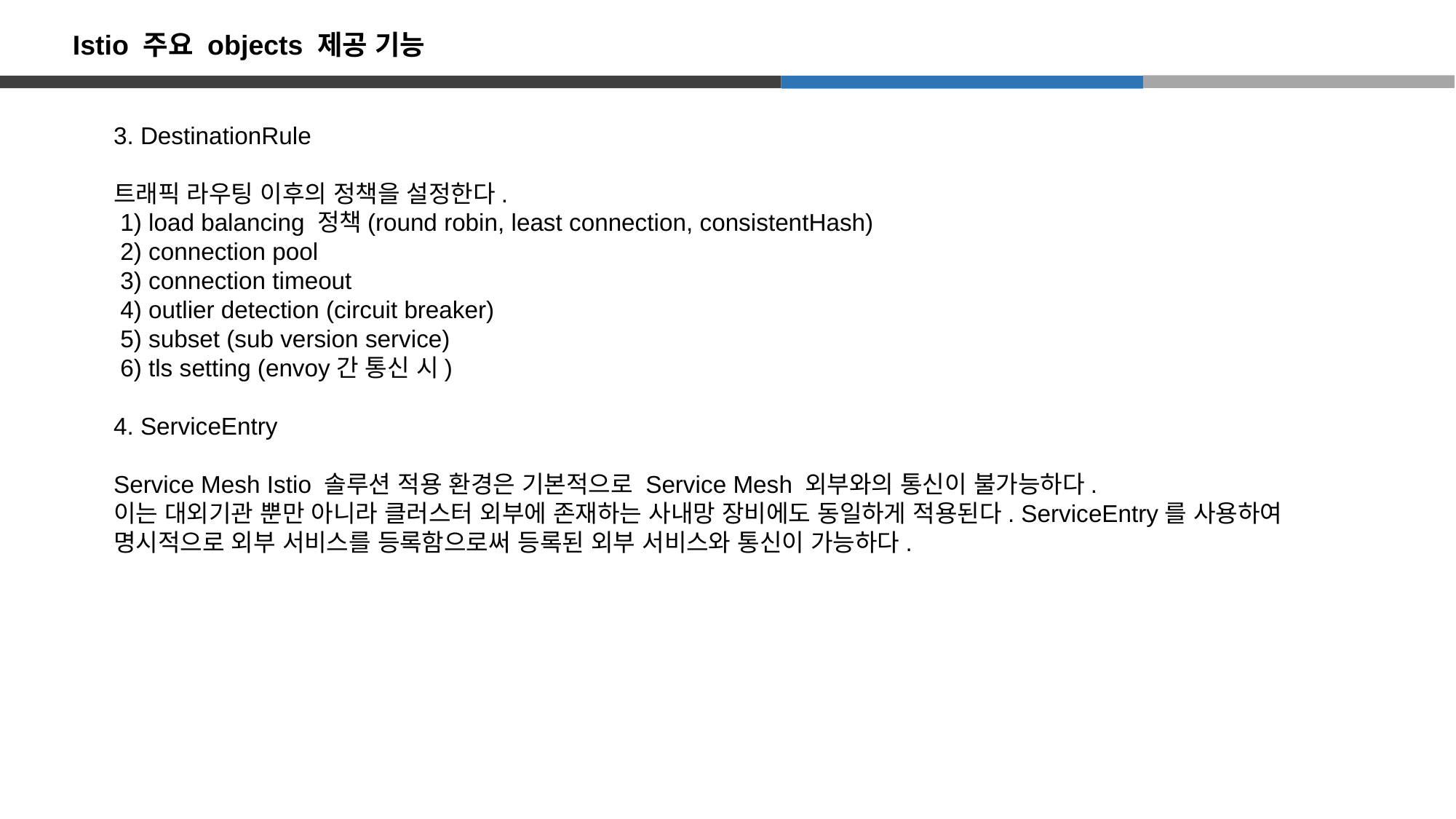

Istio 주요 objects 제공 기능

3. DestinationRule

트래픽 라우팅 이후의 정책을 설정한다.
 1) load balancing 정책(round robin, least connection, consistentHash)
 2) connection pool
 3) connection timeout
 4) outlier detection (circuit breaker)
 5) subset (sub version service)
 6) tls setting (envoy간 통신 시)

4. ServiceEntry

Service Mesh Istio 솔루션 적용 환경은 기본적으로 Service Mesh 외부와의 통신이 불가능하다.
이는 대외기관 뿐만 아니라 클러스터 외부에 존재하는 사내망 장비에도 동일하게 적용된다. ServiceEntry를 사용하여
명시적으로 외부 서비스를 등록함으로써 등록된 외부 서비스와 통신이 가능하다.